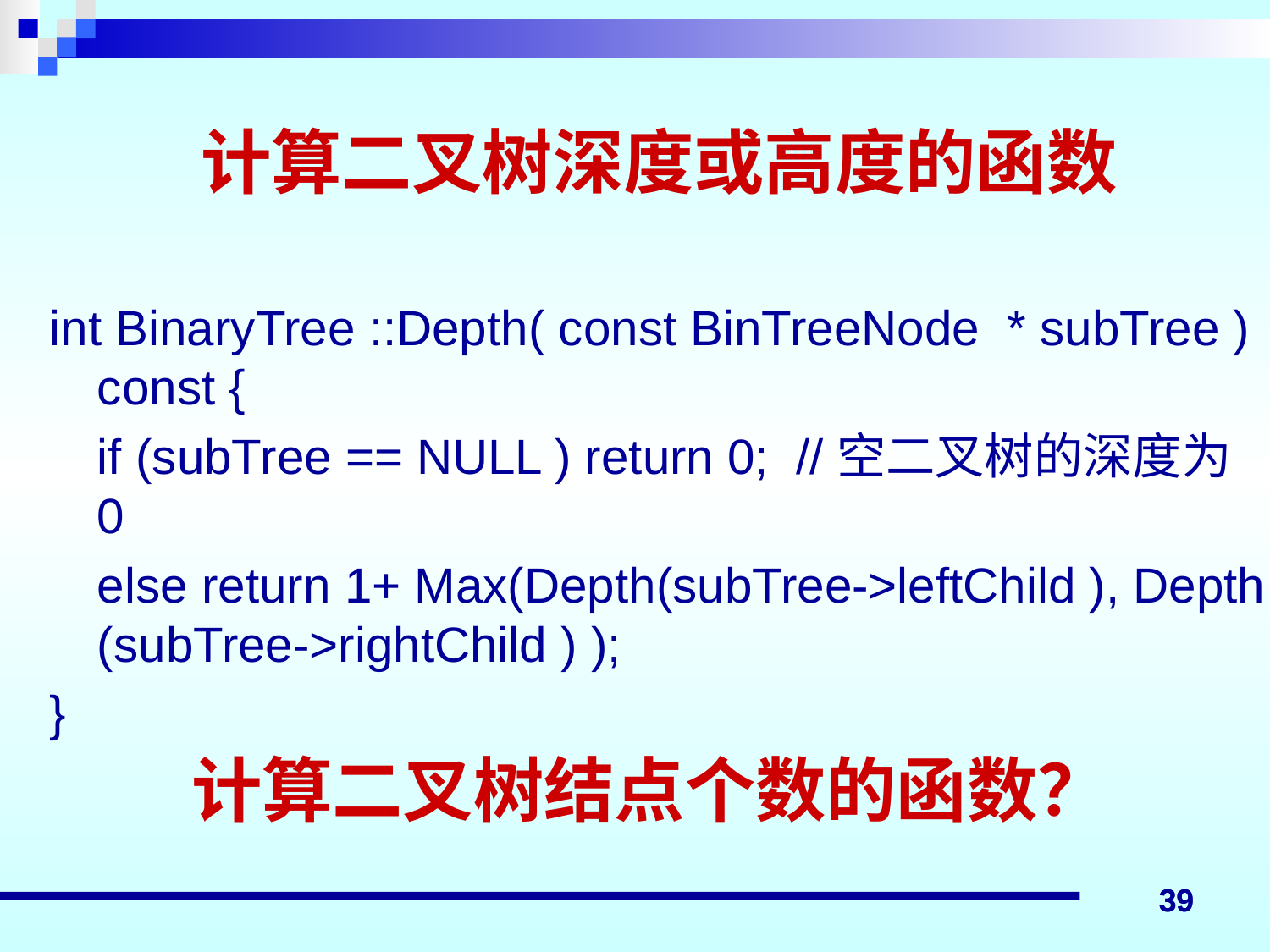

计算二叉树深度或高度的函数

int BinaryTree ::Depth( const BinTreeNode  * subTree ) const {
	if (subTree == NULL ) return 0;  //空二叉树的深度为0
	else return 1+ Max(Depth(subTree->leftChild ), Depth (subTree->rightChild ) );
}

计算二叉树结点个数的函数？
39
39